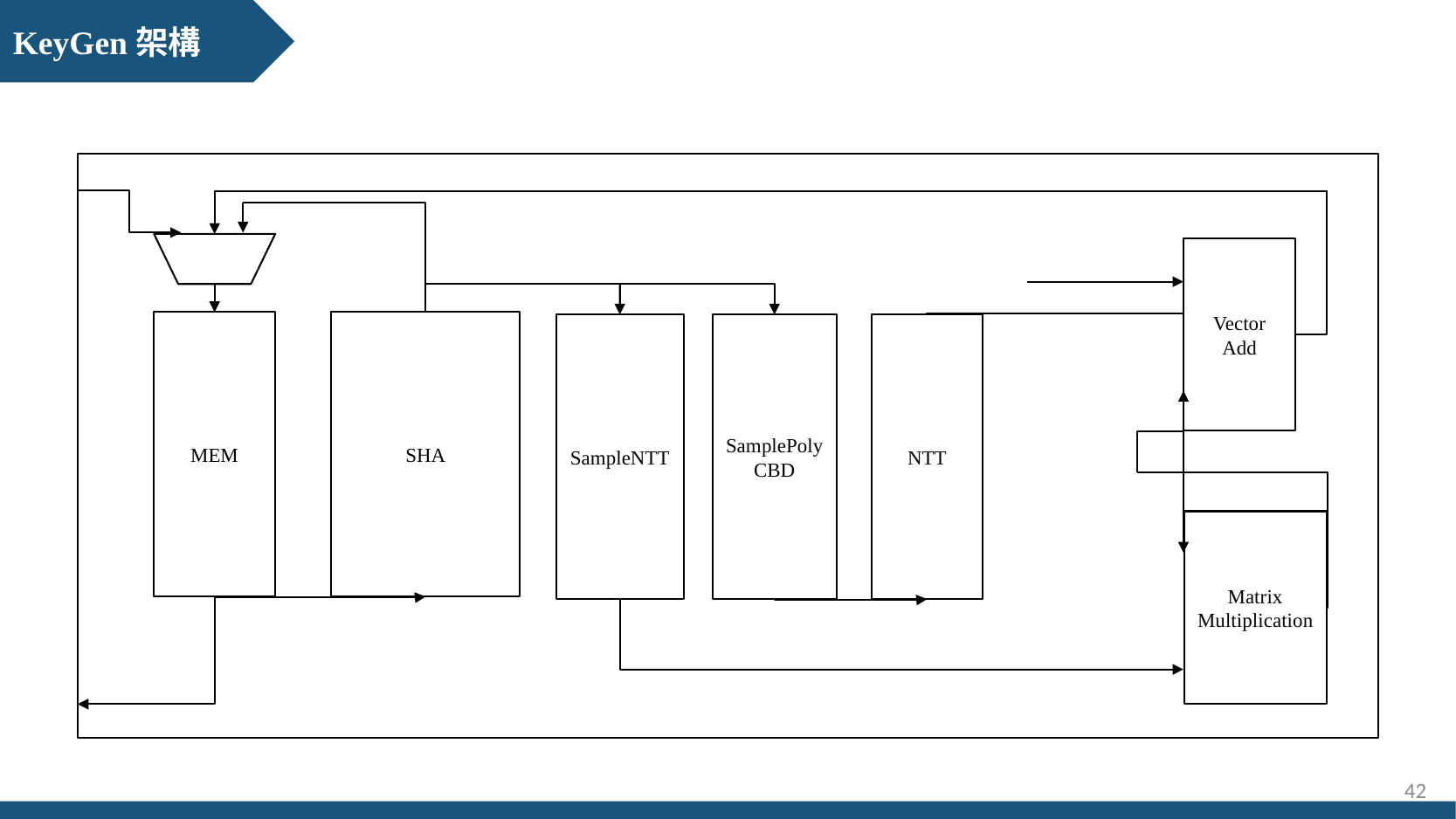

KeyGen架構

Vector Add
MEM
SHA
SamplePolyCBD
NTT
SampleNTT
Matrix Multiplication
42